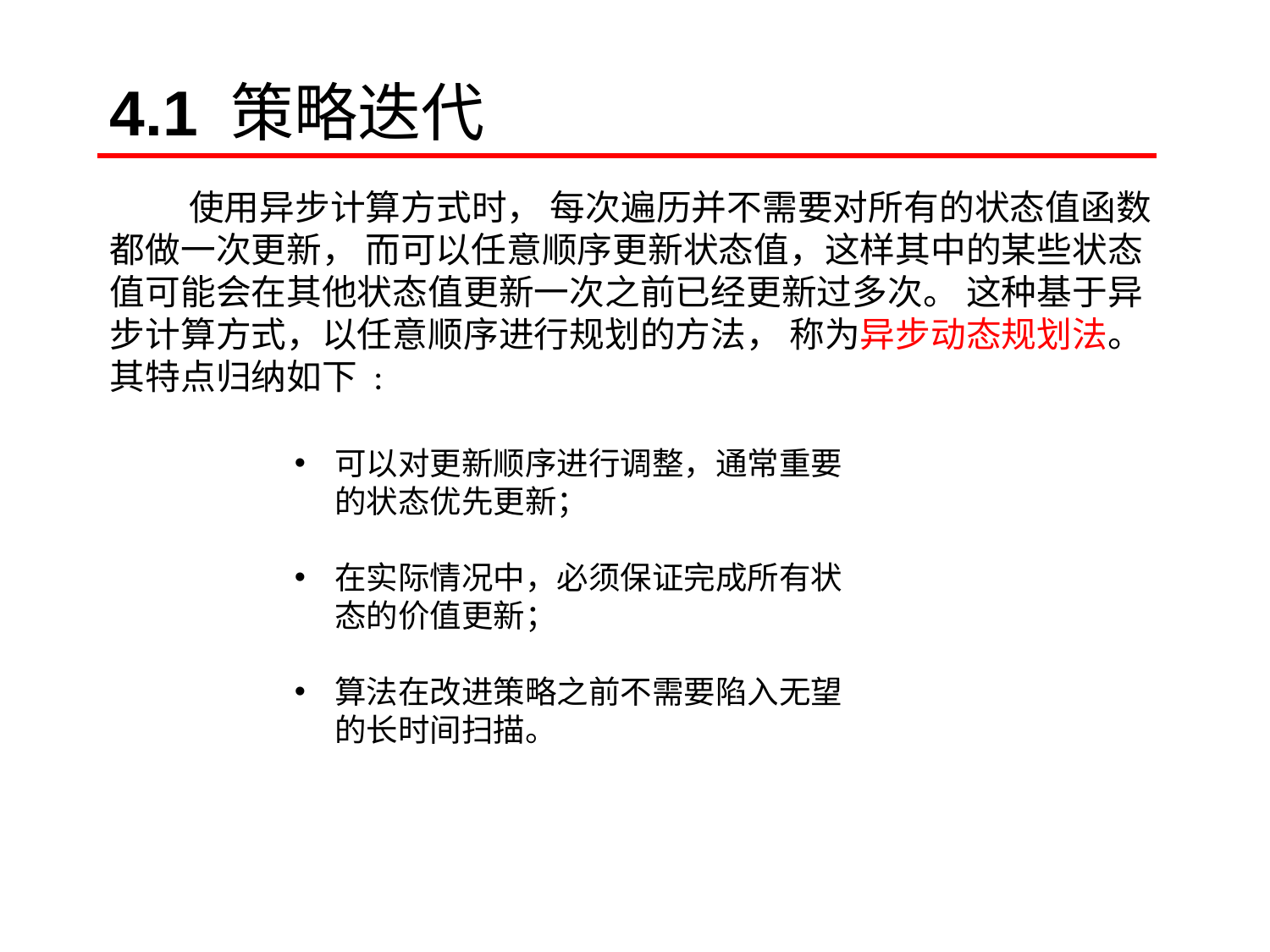

4.1 策略迭代
         使用异步计算方式时， 每次遍历并不需要对所有的状态值函数都做一次更新， 而可以任意顺序更新状态值，这样其中的某些状态值可能会在其他状态值更新一次之前已经更新过多次。 这种基于异步计算方式，以任意顺序进行规划的方法， 称为异步动态规划法。其特点归纳如下 :

可以对更新顺序进行调整，通常重要的状态优先更新；

在实际情况中，必须保证完成所有状态的价值更新；

算法在改进策略之前不需要陷入无望的长时间扫描。